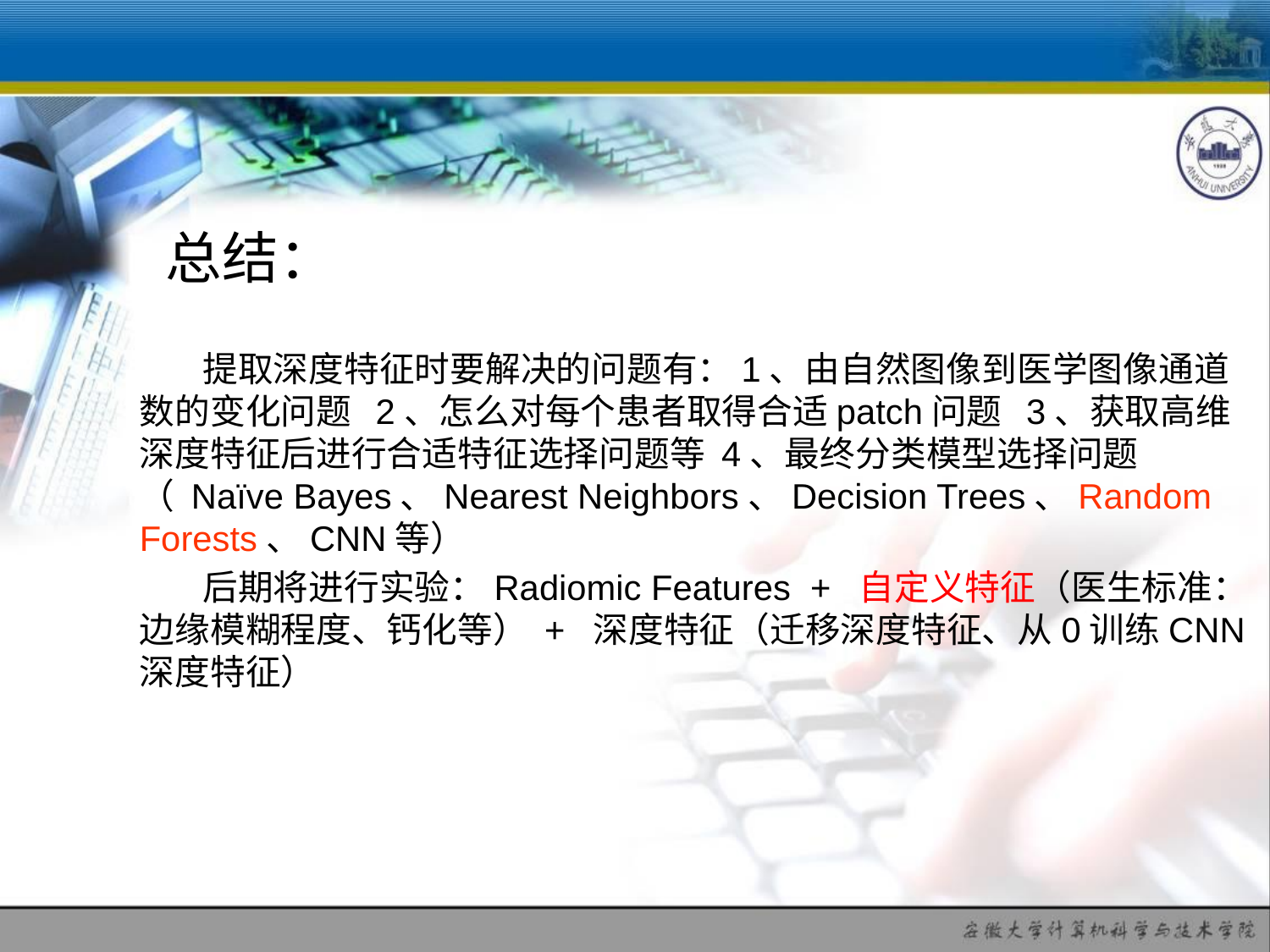

#
 总结：

       提取深度特征时要解决的问题有：1、由自然图像到医学图像通道数的变化问题  2、怎么对每个患者取得合适patch问题  3、获取高维深度特征后进行合适特征选择问题等 4、最终分类模型选择问题（ Naïve Bayes、Nearest Neighbors、Decision Trees、Random Forests、CNN等）
       后期将进行实验：Radiomic Features  +  自定义特征（医生标准：边缘模糊程度、钙化等） +  深度特征（迁移深度特征、从0训练CNN深度特征）